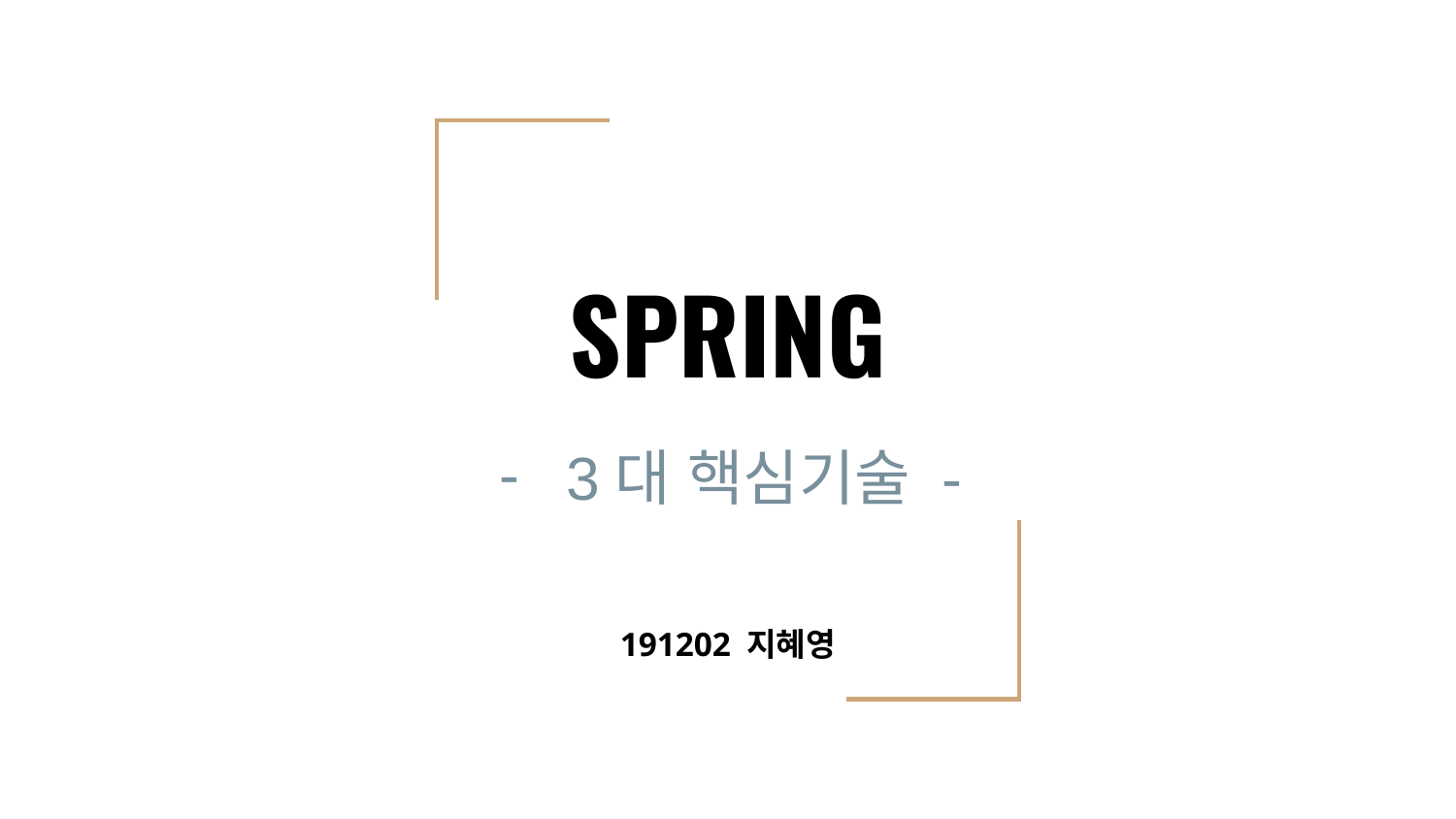

# SPRING
3대 핵심기술 -
191202 지혜영